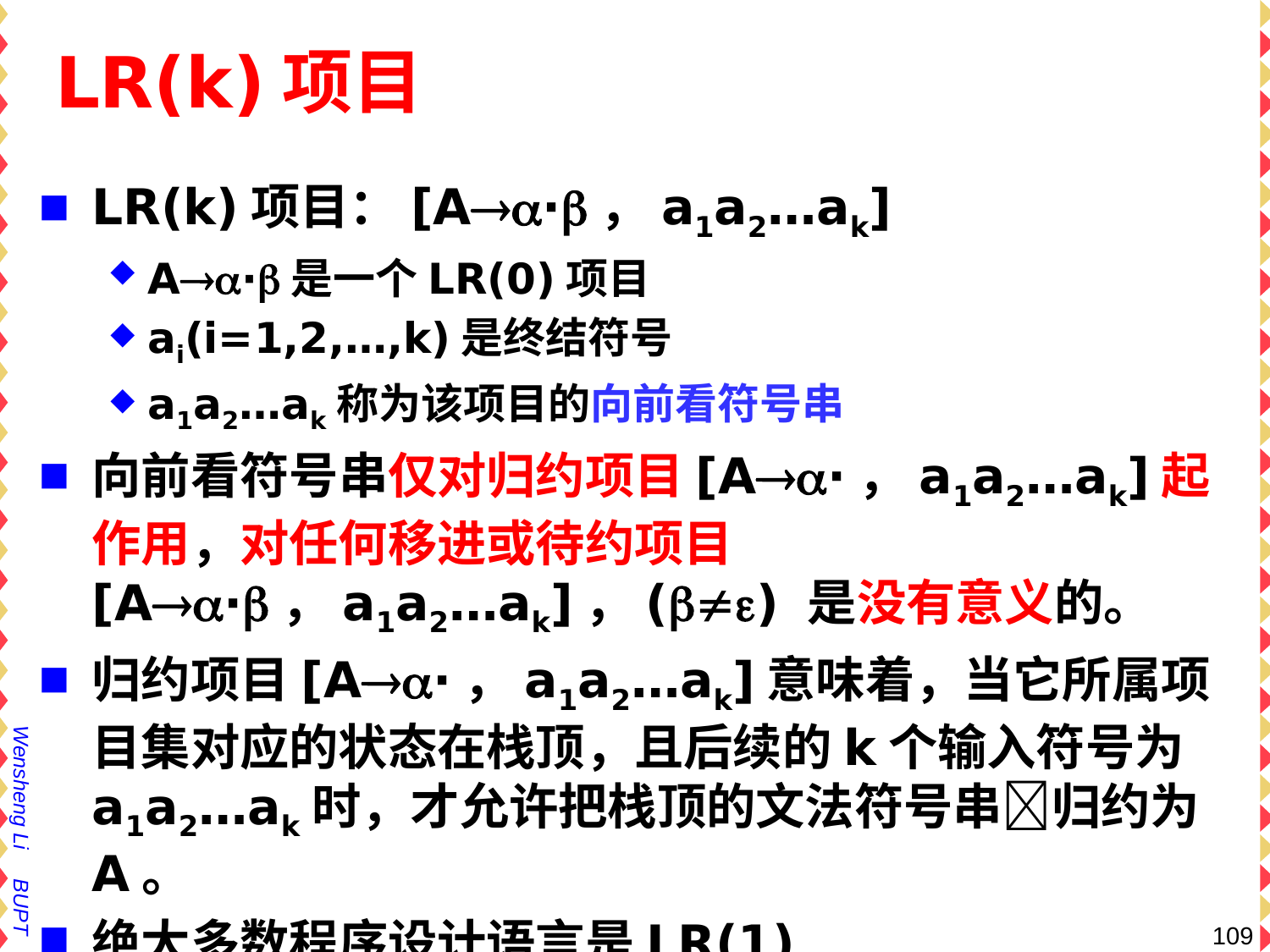

# LR(k)项目
LR(k)项目：[A→α·β，a1a2…ak]
A→α·β是一个LR(0)项目
ai(i=1,2,…,k)是终结符号
a1a2…ak称为该项目的向前看符号串
向前看符号串仅对归约项目[A→α·，a1a2…ak]起作用，对任何移进或待约项目
[A→α·β，a1a2…ak]，(β≠ε) 是没有意义的。
归约项目[A→α·，a1a2…ak]意味着，当它所属项目集对应的状态在栈顶，且后续的k个输入符号为 a1a2…ak时，才允许把栈顶的文法符号串α归约为A。
绝大多数程序设计语言是LR(1)
109